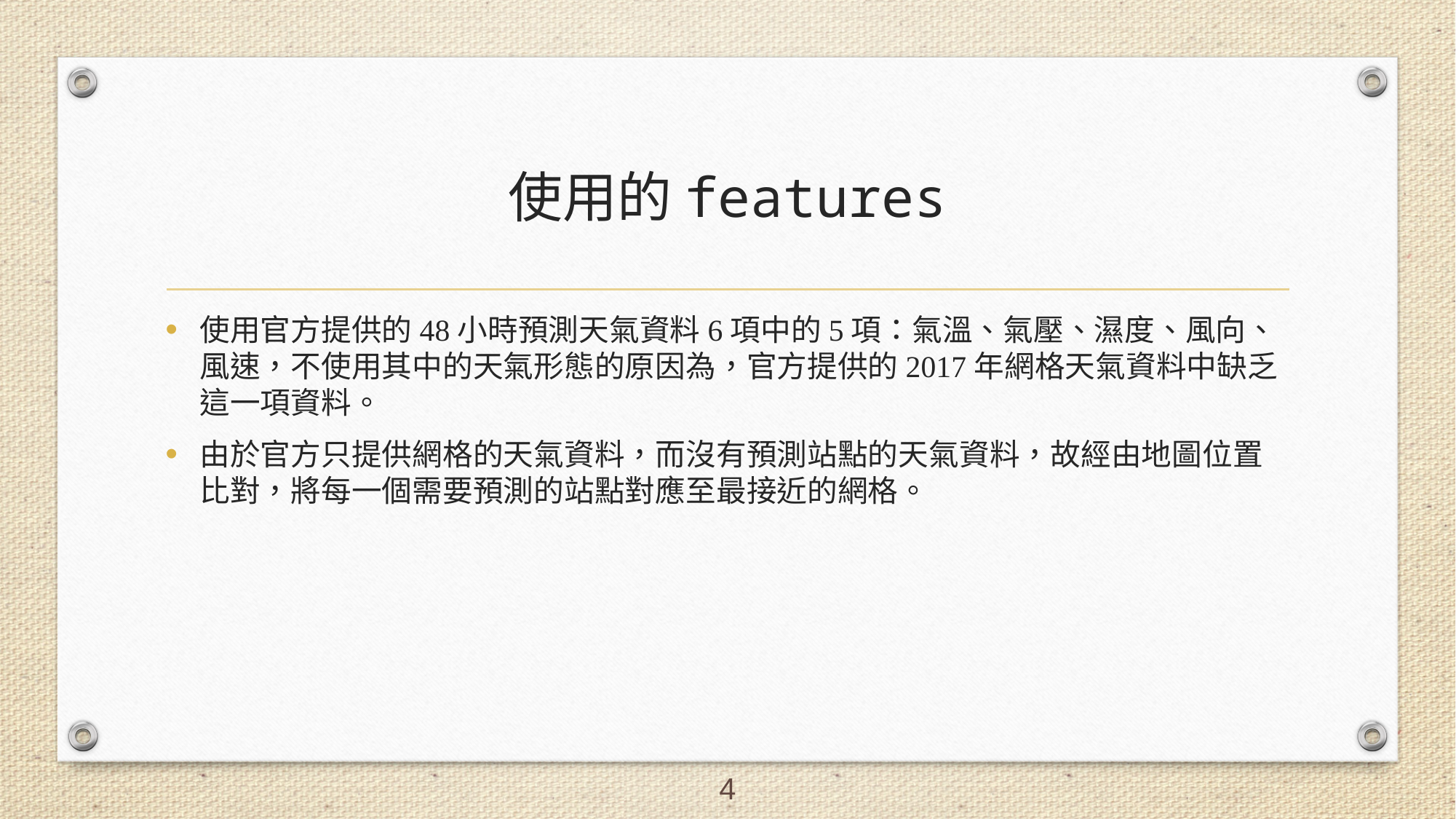

# 使用的features
使用官方提供的48小時預測天氣資料6項中的5項：氣溫、氣壓、濕度、風向、風速，不使用其中的天氣形態的原因為，官方提供的2017年網格天氣資料中缺乏這一項資料。
由於官方只提供網格的天氣資料，而沒有預測站點的天氣資料，故經由地圖位置比對，將每一個需要預測的站點對應至最接近的網格。
4